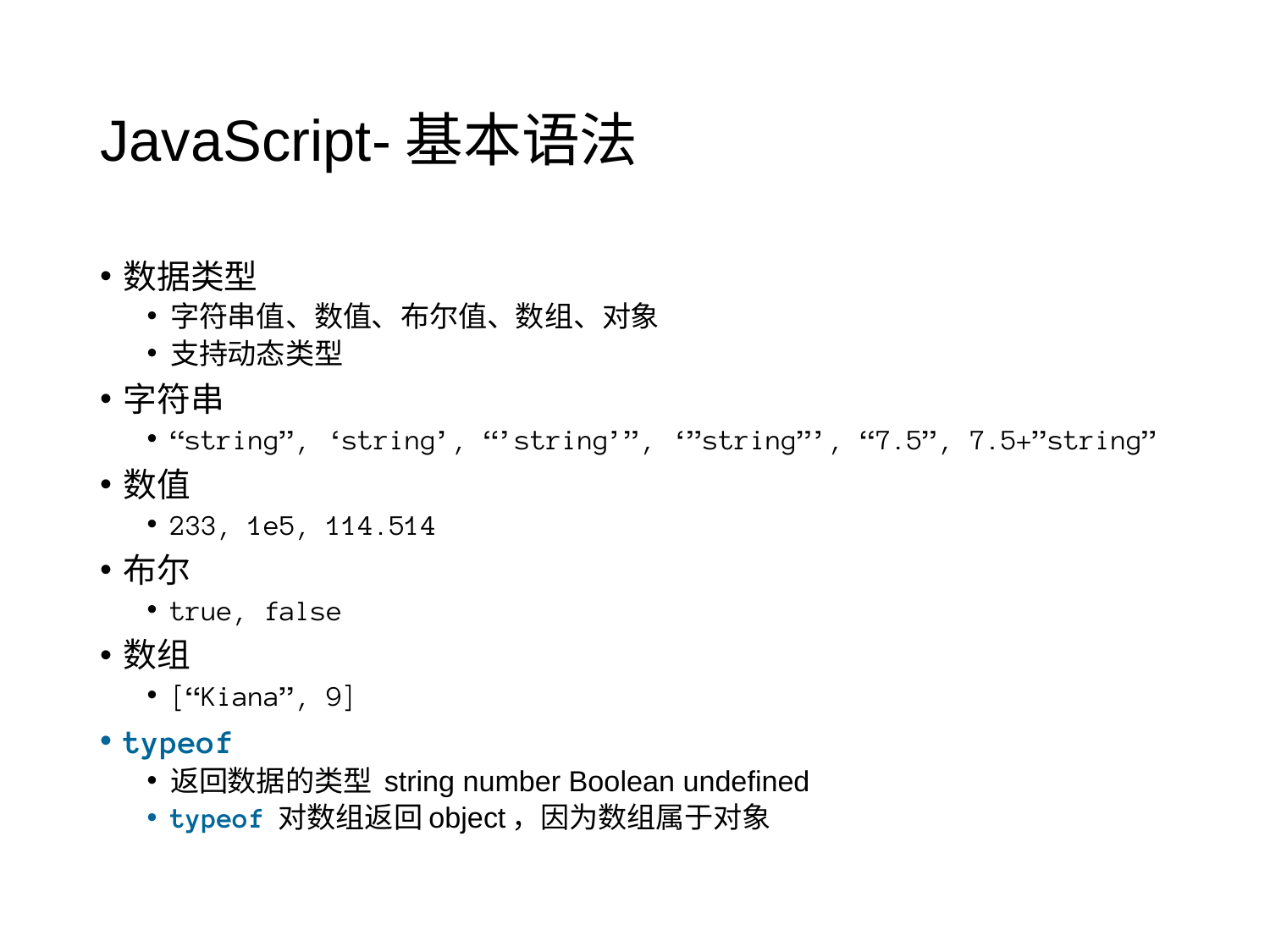

# JavaScript-基本语法
数据类型
字符串值、数值、布尔值、数组、对象
支持动态类型
字符串
“string”, ‘string’, “’string’”, ‘”string”’, “7.5”, 7.5+”string”
数值
233, 1e5, 114.514
布尔
true, false
数组
[“Kiana”, 9]
typeof
返回数据的类型 string number Boolean undefined
typeof 对数组返回object，因为数组属于对象